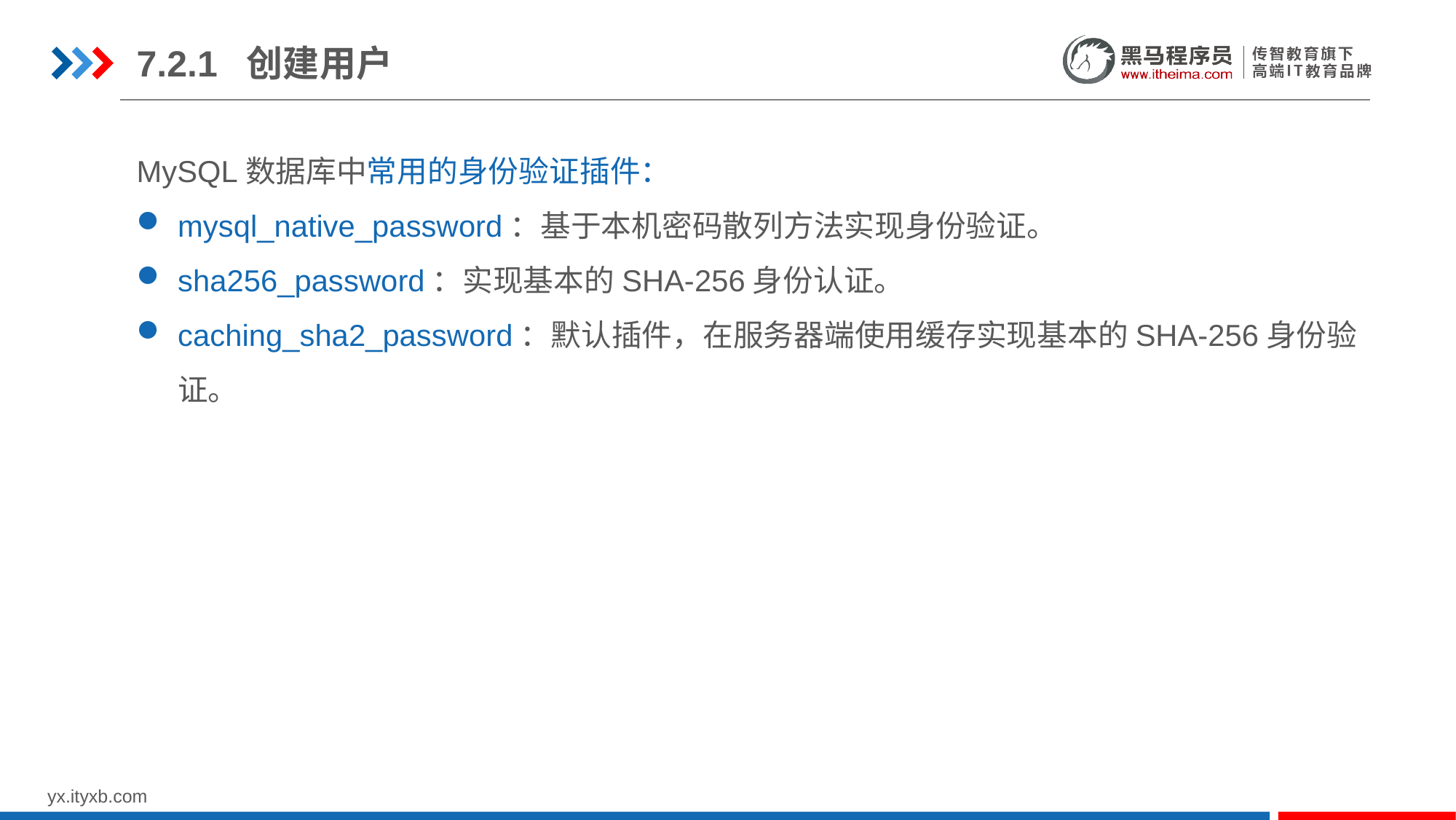

7.2.1  创建用户
MySQL数据库中常用的身份验证插件：
mysql_native_password：基于本机密码散列方法实现身份验证。
sha256_password：实现基本的SHA-256身份认证。
caching_sha2_password：默认插件，在服务器端使用缓存实现基本的SHA-256身份验证。